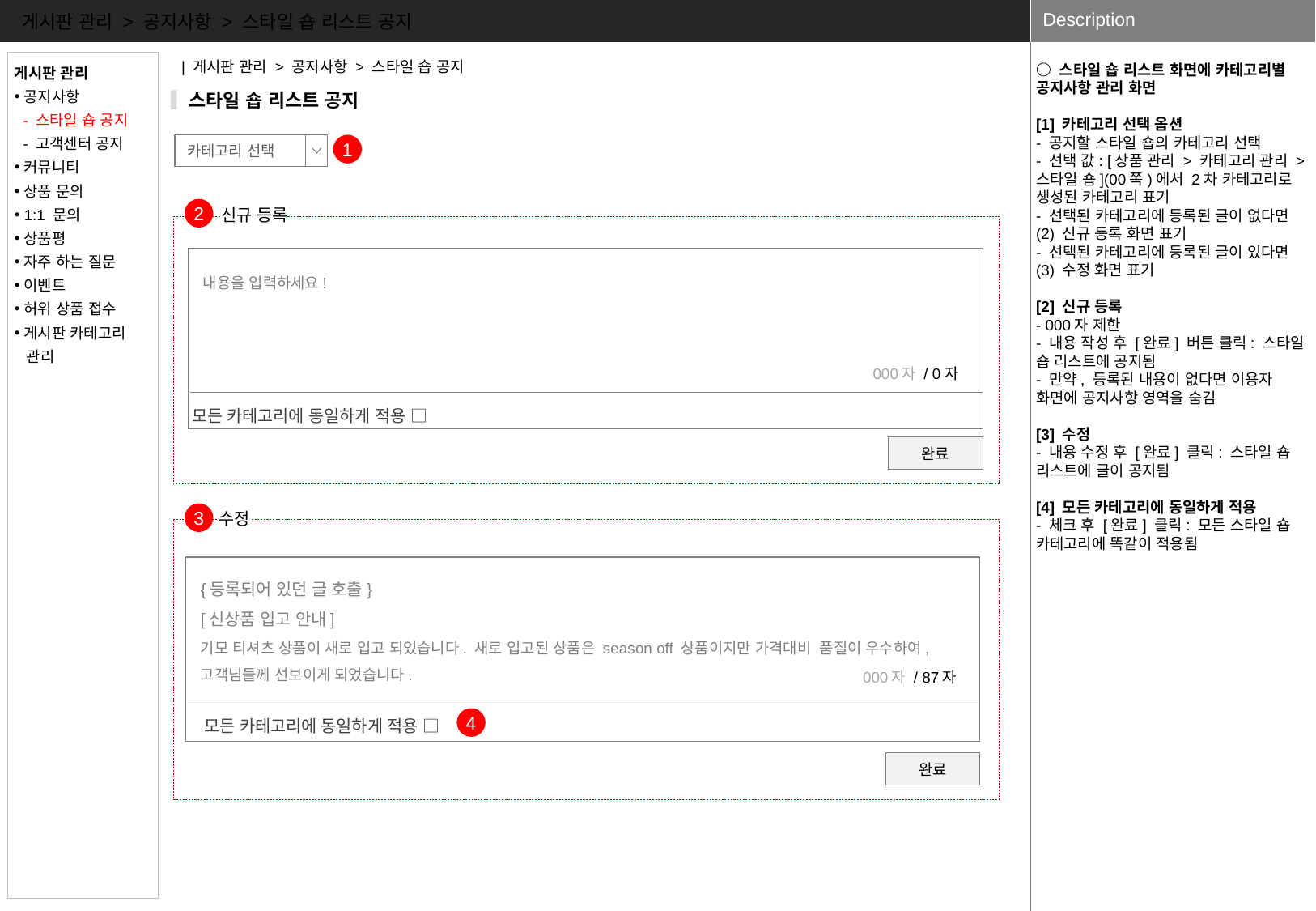

게시판 관리 > 공지사항 > 스타일 숍 리스트 공지

○ 스타일 숍 리스트 화면에 카테고리별 공지사항 관리 화면

[1] 카테고리 선택 옵션
- 공지할 스타일 숍의 카테고리 선택
- 선택 값: [상품 관리 > 카테고리 관리 > 스타일 숍](00쪽)에서 2차 카테고리로 생성된 카테고리 표기
- 선택된 카테고리에 등록된 글이 없다면 (2) 신규 등록 화면 표기
- 선택된 카테고리에 등록된 글이 있다면 (3) 수정 화면 표기

[2] 신규 등록
- 000자 제한
- 내용 작성 후 [완료] 버튼 클릭: 스타일 숍 리스트에 공지됨
- 만약, 등록된 내용이 없다면 이용자 화면에 공지사항 영역을 숨김

[3] 수정
- 내용 수정 후 [완료] 클릭: 스타일 숍 리스트에 글이 공지됨

[4] 모든 카테고리에 동일하게 적용
- 체크 후 [완료] 클릭: 모든 스타일 숍 카테고리에 똑같이 적용됨

| 게시판 관리 > 공지사항 > 스타일 숍 공지
게시판 관리
공지사항
  - 스타일 숍 공지
  - 고객센터 공지
커뮤니티
상품 문의
1:1 문의
상품평
자주 하는 질문
이벤트
허위 상품 접수
게시판 카테고리
  관리
스타일 숍 리스트 공지

카테고리 선택

1
2
신규 등록

내용을 입력하세요!
000자 / 0자
모든 카테고리에 동일하게 적용 □
완료
3
수정

{등록되어 있던 글 호출}
[신상품 입고 안내]
기모 티셔츠 상품이 새로 입고 되었습니다. 새로 입고된 상품은 season off 상품이지만 가격대비  품질이 우수하여, 고객님들께 선보이게 되었습니다.
000자 / 87자
모든 카테고리에 동일하게 적용 □
4
완료